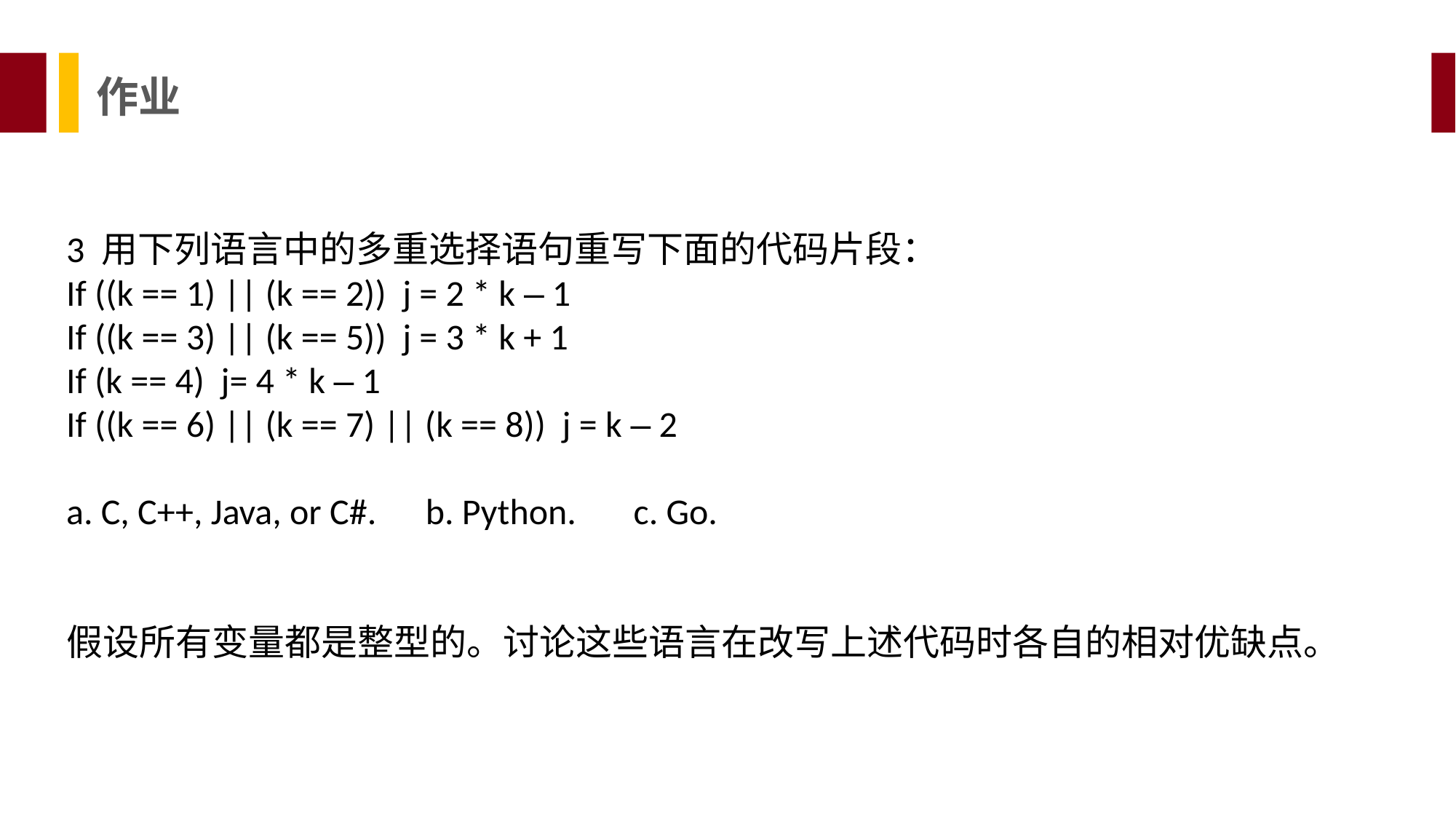

作业
3 用下列语言中的多重选择语句重写下面的代码片段：
If ((k == 1) || (k == 2))  j = 2 * k – 1
If ((k == 3) || (k == 5))  j = 3 * k + 1
If (k == 4)  j= 4 * k – 1
If ((k == 6) || (k == 7) || (k == 8))  j = k – 2

a. C, C++, Java, or C#.      b. Python.       c. Go.

假设所有变量都是整型的。讨论这些语言在改写上述代码时各自的相对优缺点。